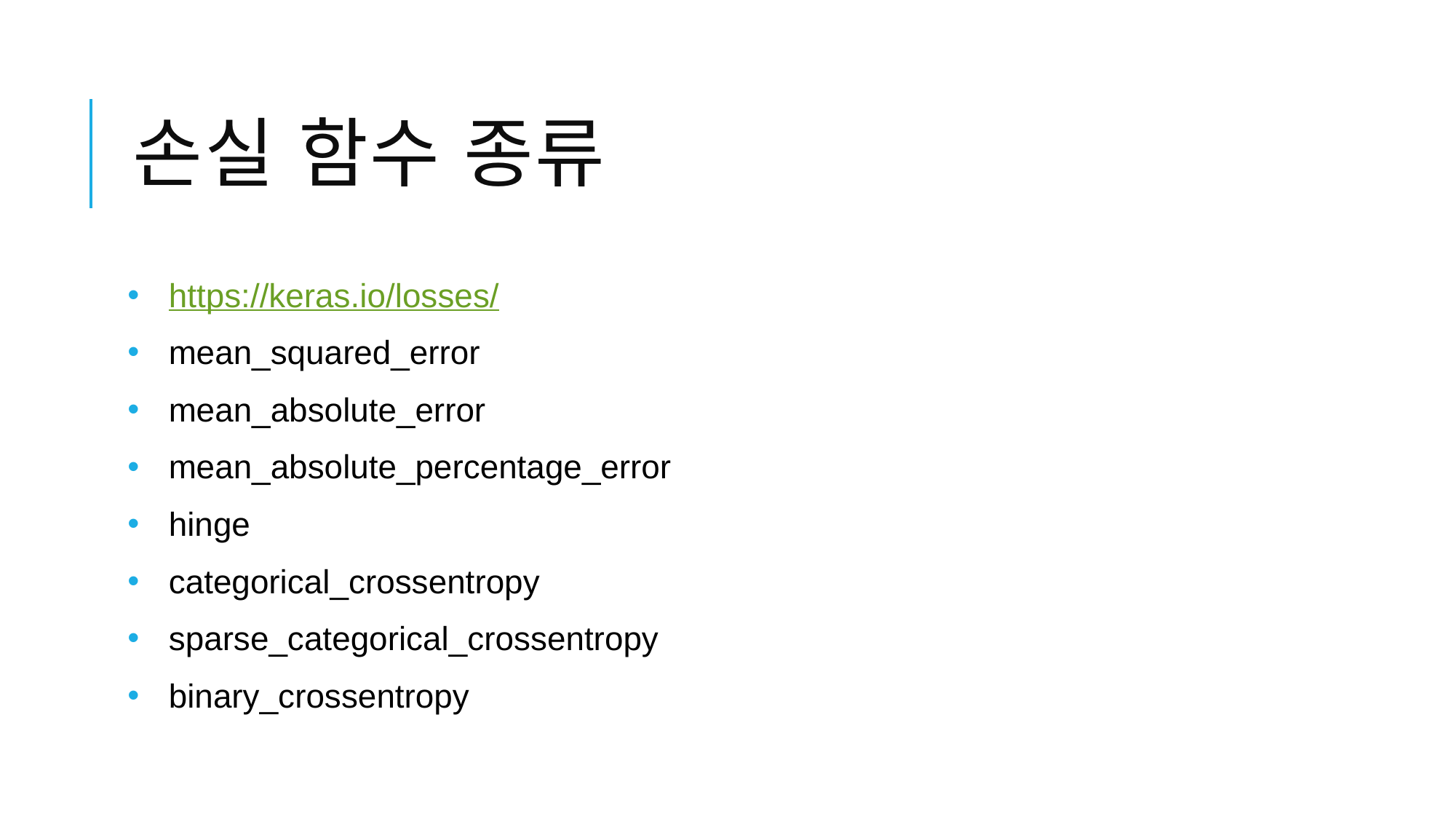

# 손실 함수 종류
https://keras.io/losses/
mean_squared_error
mean_absolute_error
mean_absolute_percentage_error
hinge
categorical_crossentropy
sparse_categorical_crossentropy
binary_crossentropy